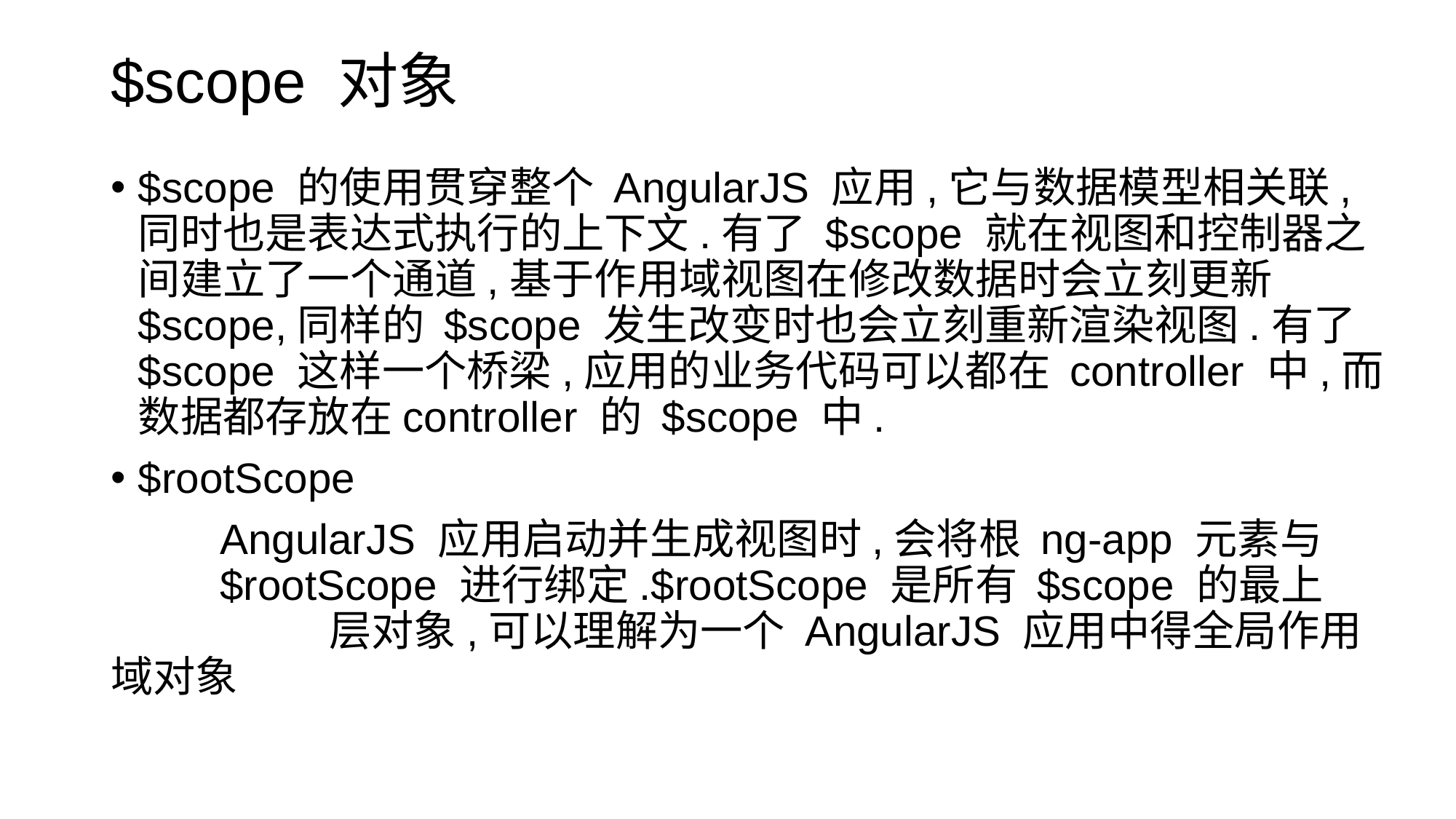

# $scope 对象
$scope 的使用贯穿整个 AngularJS 应用,它与数据模型相关联,同时也是表达式执行的上下文.有了 $scope 就在视图和控制器之间建立了一个通道,基于作用域视图在修改数据时会立刻更新 $scope,同样的 $scope 发生改变时也会立刻重新渲染视图.有了 $scope 这样一个桥梁,应用的业务代码可以都在 controller 中,而数据都存放在controller 的 $scope 中.
$rootScope
	AngularJS 应用启动并生成视图时,会将根 ng-app 元素与 	$rootScope 进行绑定.$rootScope 是所有 $scope 的最上		层对象,可以理解为一个 AngularJS 应用中得全局作用域对象